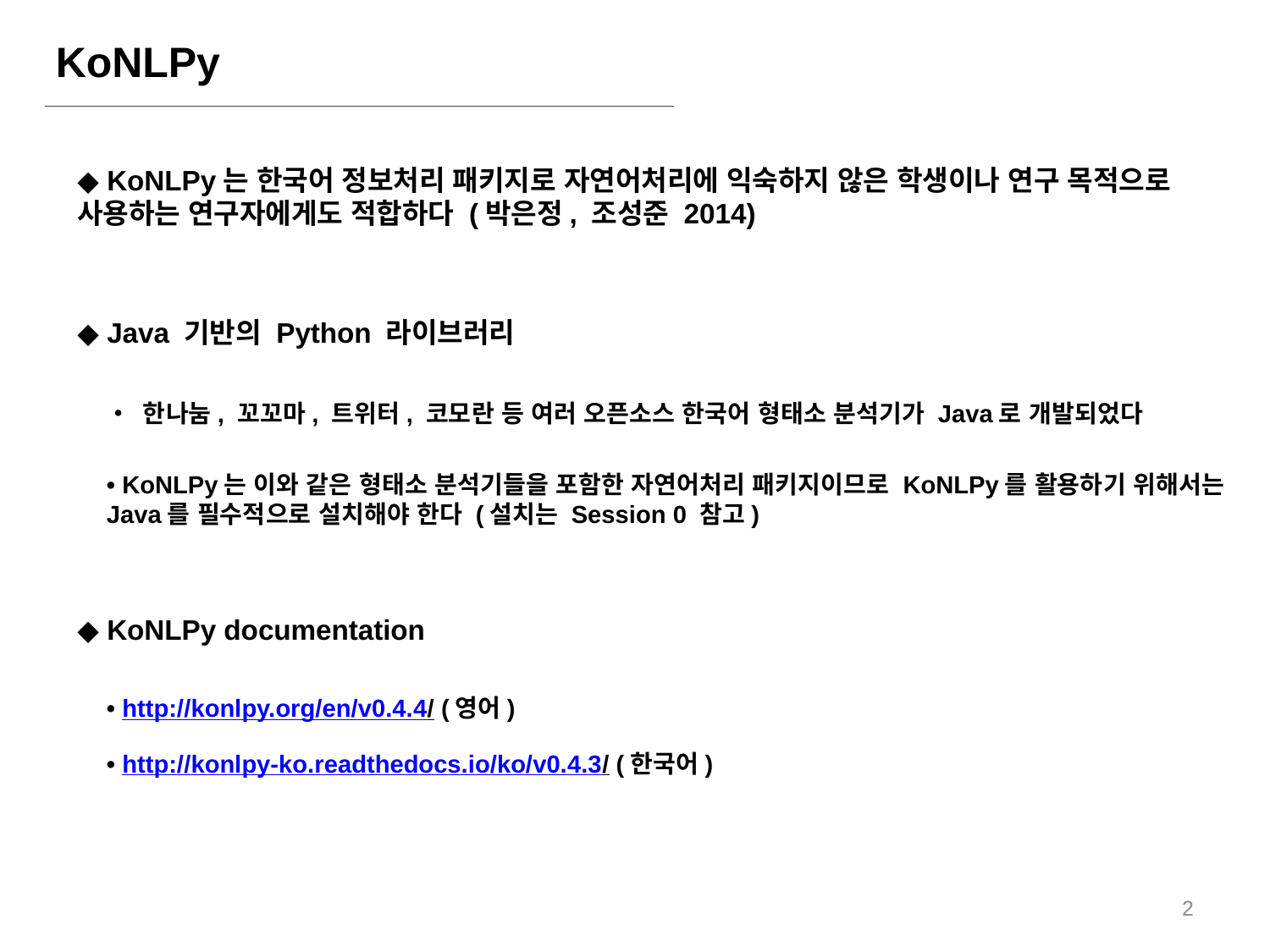

KoNLPy
◆ KoNLPy는 한국어 정보처리 패키지로 자연어처리에 익숙하지 않은 학생이나 연구 목적으로 사용하는 연구자에게도 적합하다 (박은정, 조성준 2014)
◆ Java 기반의 Python 라이브러리
• 한나눔, 꼬꼬마, 트위터, 코모란 등 여러 오픈소스 한국어 형태소 분석기가 Java로 개발되었다
• KoNLPy는 이와 같은 형태소 분석기들을 포함한 자연어처리 패키지이므로 KoNLPy를 활용하기 위해서는 Java를 필수적으로 설치해야 한다 (설치는 Session 0 참고)
◆ KoNLPy documentation
• http://konlpy.org/en/v0.4.4/ (영어)
• http://konlpy-ko.readthedocs.io/ko/v0.4.3/ (한국어)
2